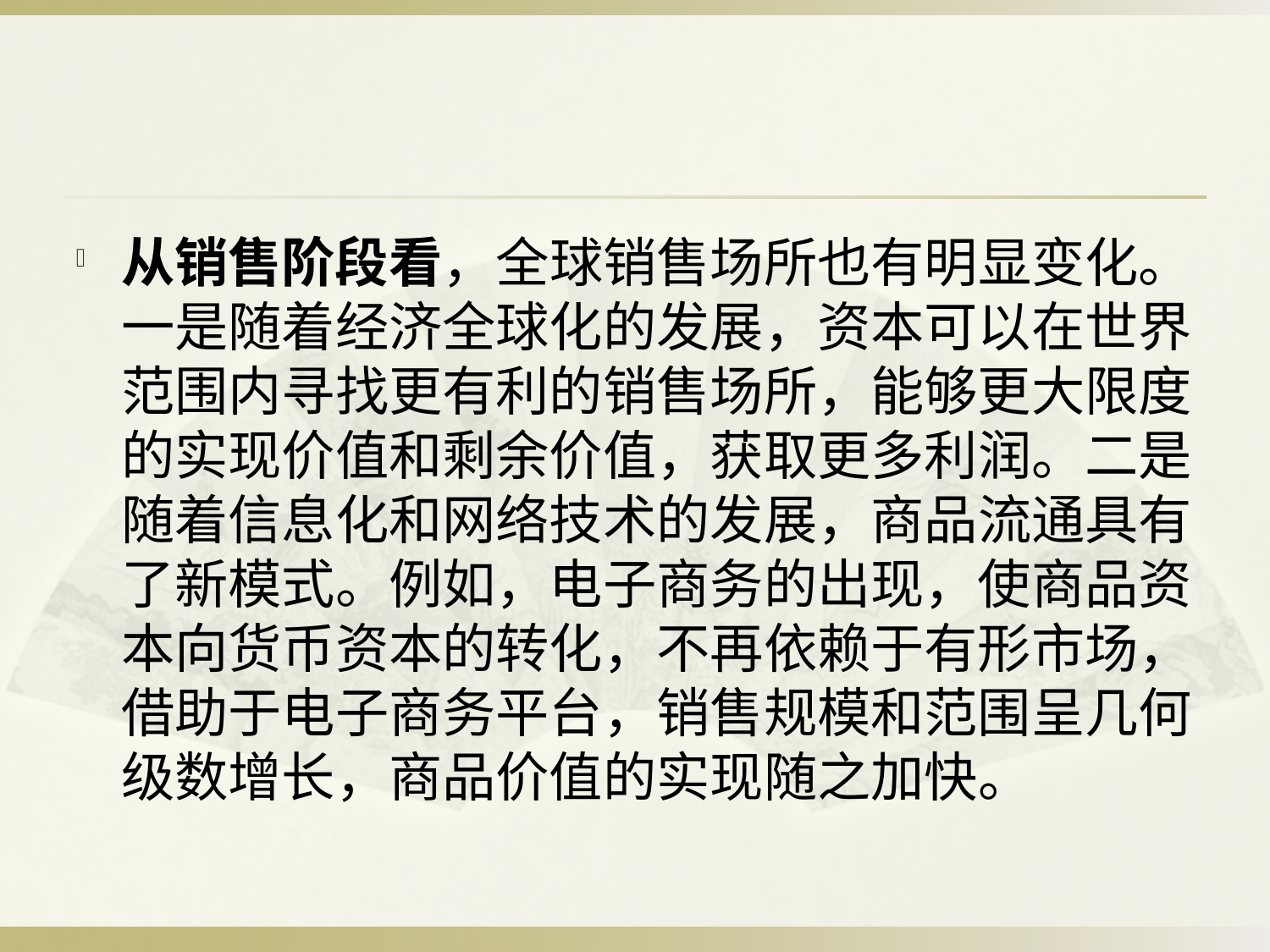

#
从销售阶段看，全球销售场所也有明显变化。一是随着经济全球化的发展，资本可以在世界范围内寻找更有利的销售场所，能够更大限度的实现价值和剩余价值，获取更多利润。二是随着信息化和网络技术的发展，商品流通具有了新模式。例如，电子商务的出现，使商品资本向货币资本的转化，不再依赖于有形市场，借助于电子商务平台，销售规模和范围呈几何级数增长，商品价值的实现随之加快。